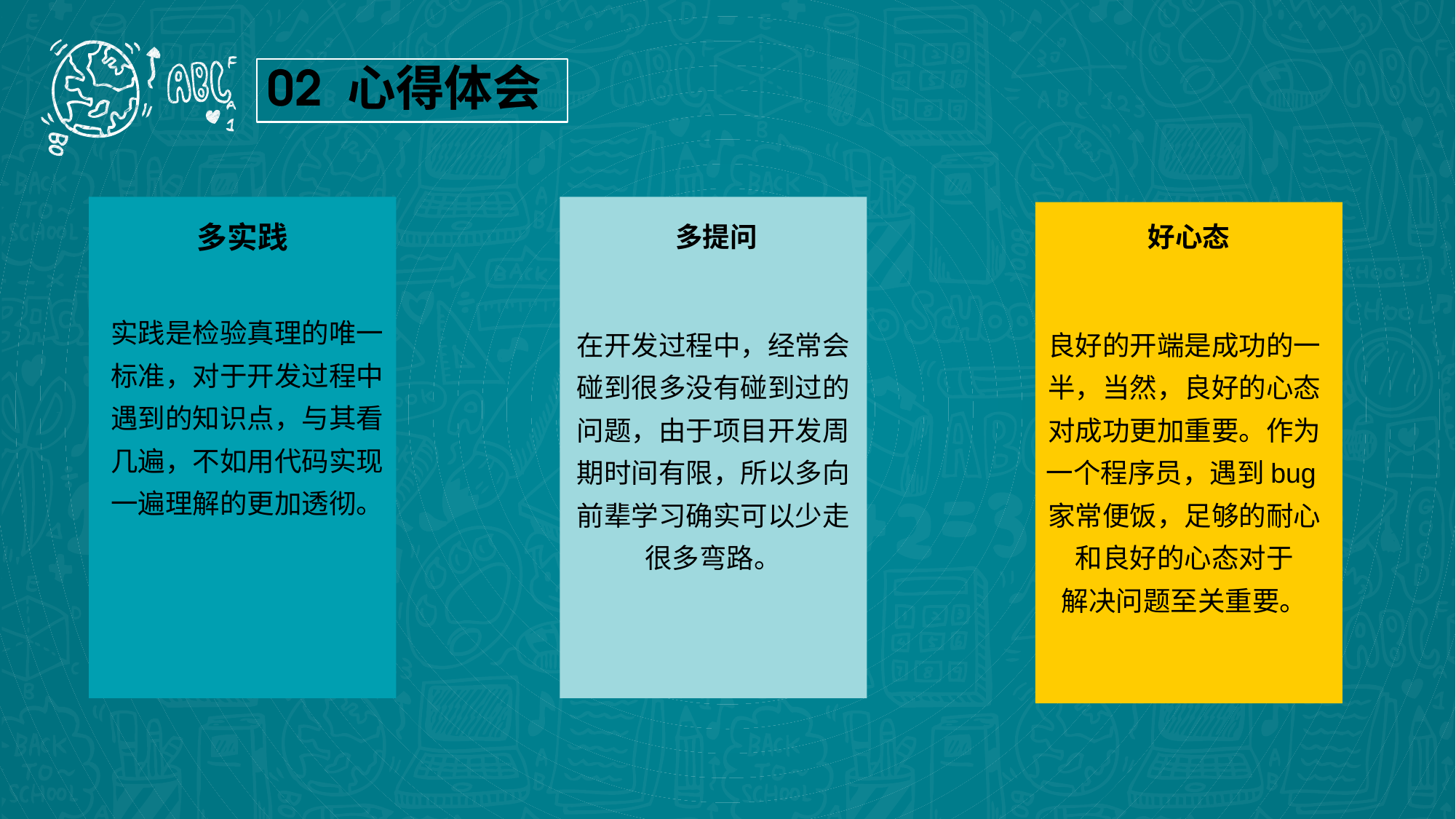

02 心得体会

多实践

多提问
好心态
实践是检验真理的唯一标准，对于开发过程中遇到的知识点，与其看几遍，不如用代码实现一遍理解的更加透彻。
在开发过程中，经常会碰到很多没有碰到过的问题，由于项目开发周期时间有限，所以多向前辈学习确实可以少走很多弯路。
良好的开端是成功的一半，当然，良好的心态对成功更加重要。作为一个程序员，遇到bug家常便饭，足够的耐心和良好的心态对于
解决问题至关重要。